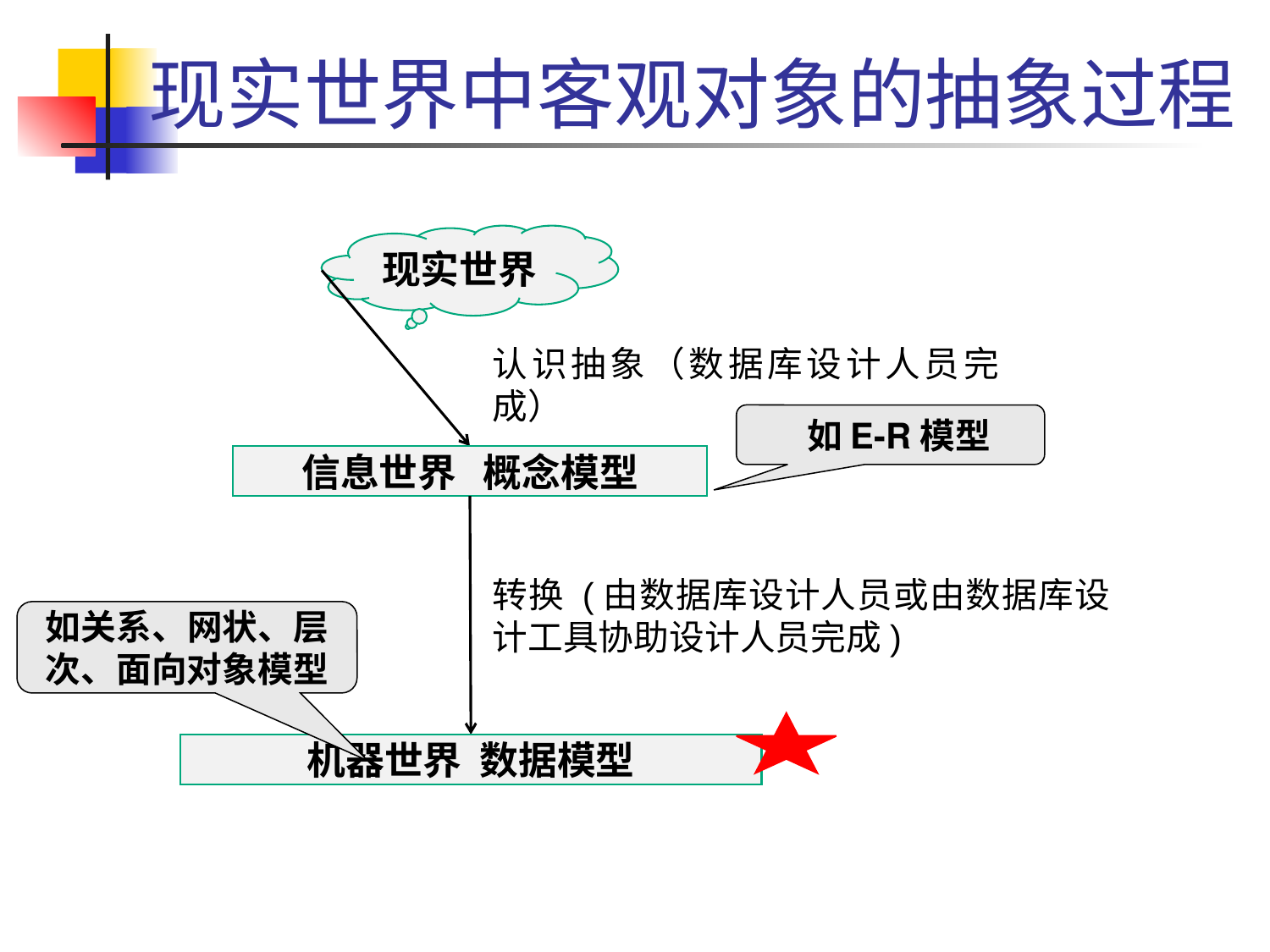

# 现实世界中客观对象的抽象过程
现实世界
认识抽象（数据库设计人员完成）
如E-R模型
信息世界   概念模型
转换 (由数据库设计人员或由数据库设计工具协助设计人员完成)

如关系、网状、层次、面向对象模型

机器世界  数据模型